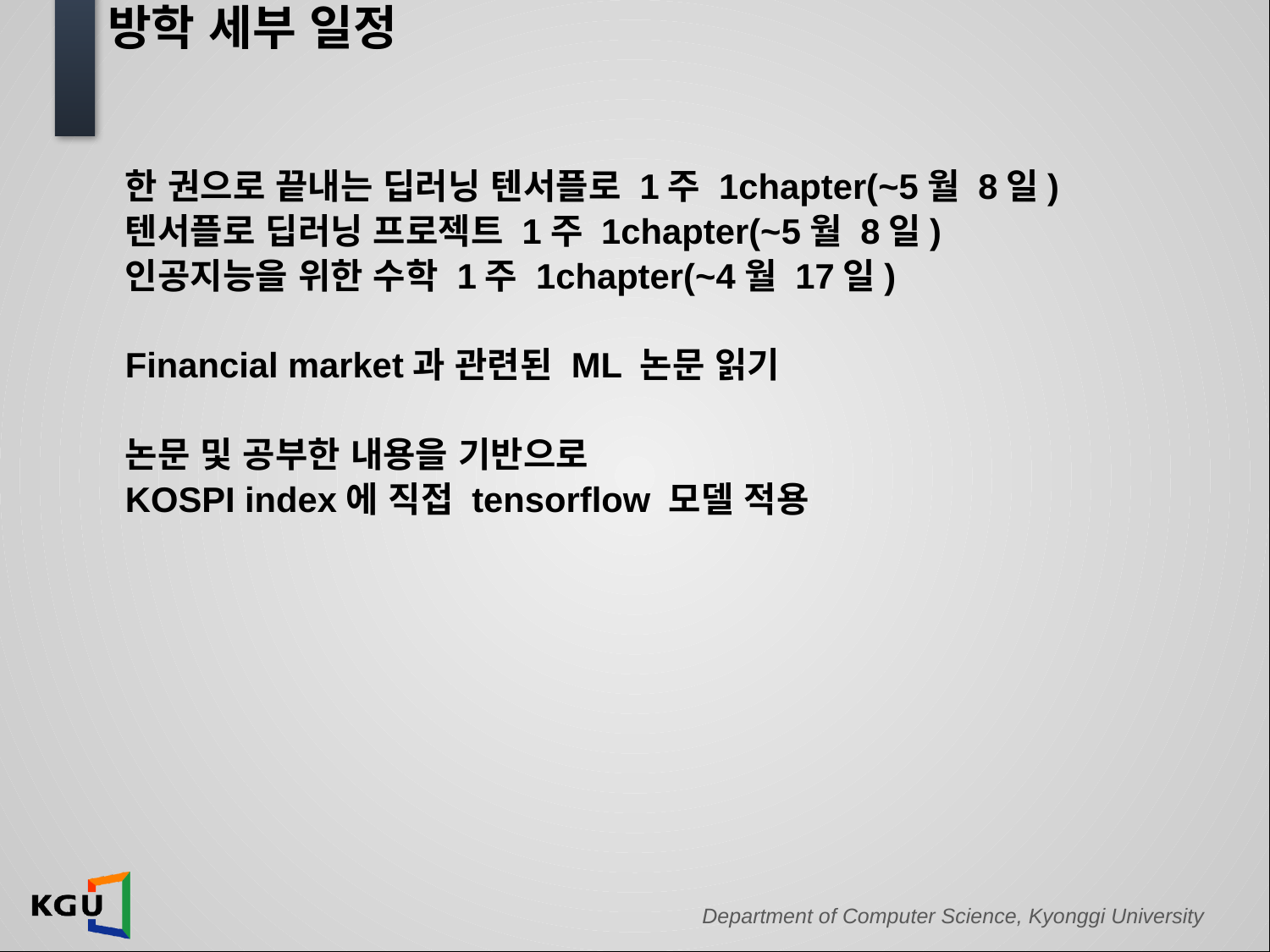

# 방학 세부 일정
한 권으로 끝내는 딥러닝 텐서플로 1주 1chapter(~5월 8일)
텐서플로 딥러닝 프로젝트 1주 1chapter(~5월 8일)
인공지능을 위한 수학 1주 1chapter(~4월 17일)

Financial market과 관련된 ML 논문 읽기

논문 및 공부한 내용을 기반으로
KOSPI index에 직접 tensorflow 모델 적용